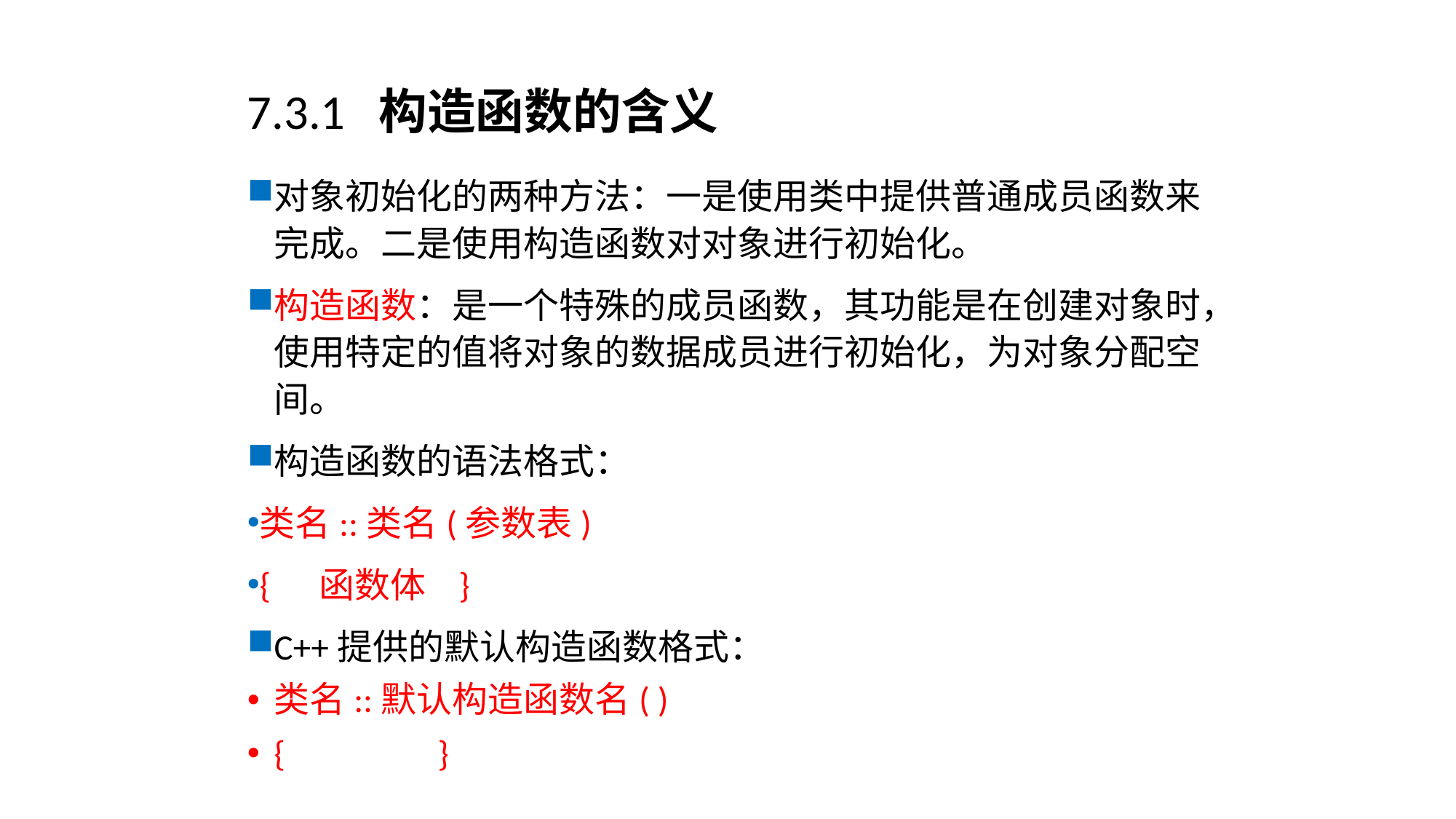

# 7.3.1  构造函数的含义
对象初始化的两种方法：一是使用类中提供普通成员函数来完成。二是使用构造函数对对象进行初始化。
构造函数：是一个特殊的成员函数，其功能是在创建对象时，使用特定的值将对象的数据成员进行初始化，为对象分配空间。
构造函数的语法格式：
类名::类名(参数表)
{     函数体   }
C++提供的默认构造函数格式：
类名::默认构造函数名( )
{                   }